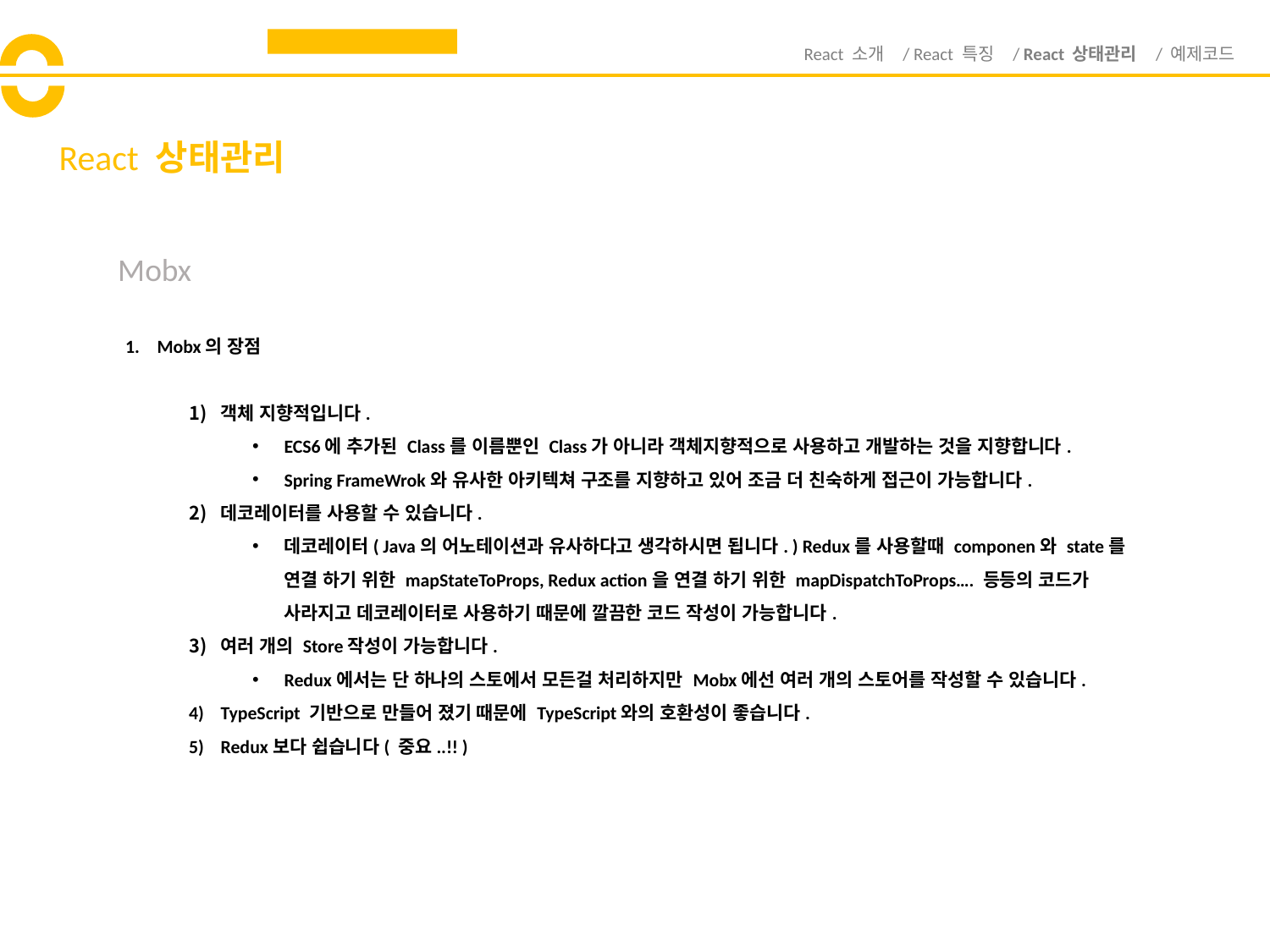

React 소개   / React 특징   / React 상태관리   / 예제코드

# React 상태관리
Mobx
Mobx의 장점

객체 지향적입니다.
ECS6에 추가된 Class를 이름뿐인 Class가 아니라 객체지향적으로 사용하고 개발하는 것을 지향합니다.
Spring FrameWrok와 유사한 아키텍쳐 구조를 지향하고 있어 조금 더 친숙하게 접근이 가능합니다.
데코레이터를 사용할 수 있습니다.
데코레이터( Java의 어노테이션과 유사하다고 생각하시면 됩니다. ) Redux를 사용할때 componen와 state를 연결 하기 위한 mapStateToProps, Redux action을 연결 하기 위한 mapDispatchToProps…. 등등의 코드가 사라지고 데코레이터로 사용하기 때문에 깔끔한 코드 작성이 가능합니다.
여러 개의 Store작성이 가능합니다.
Redux에서는 단 하나의 스토에서 모든걸 처리하지만 Mobx에선 여러 개의 스토어를 작성할 수 있습니다.
TypeScript 기반으로 만들어 졌기 때문에 TypeScript와의 호환성이 좋습니다.
Redux보다 쉽습니다( 중요..!! )